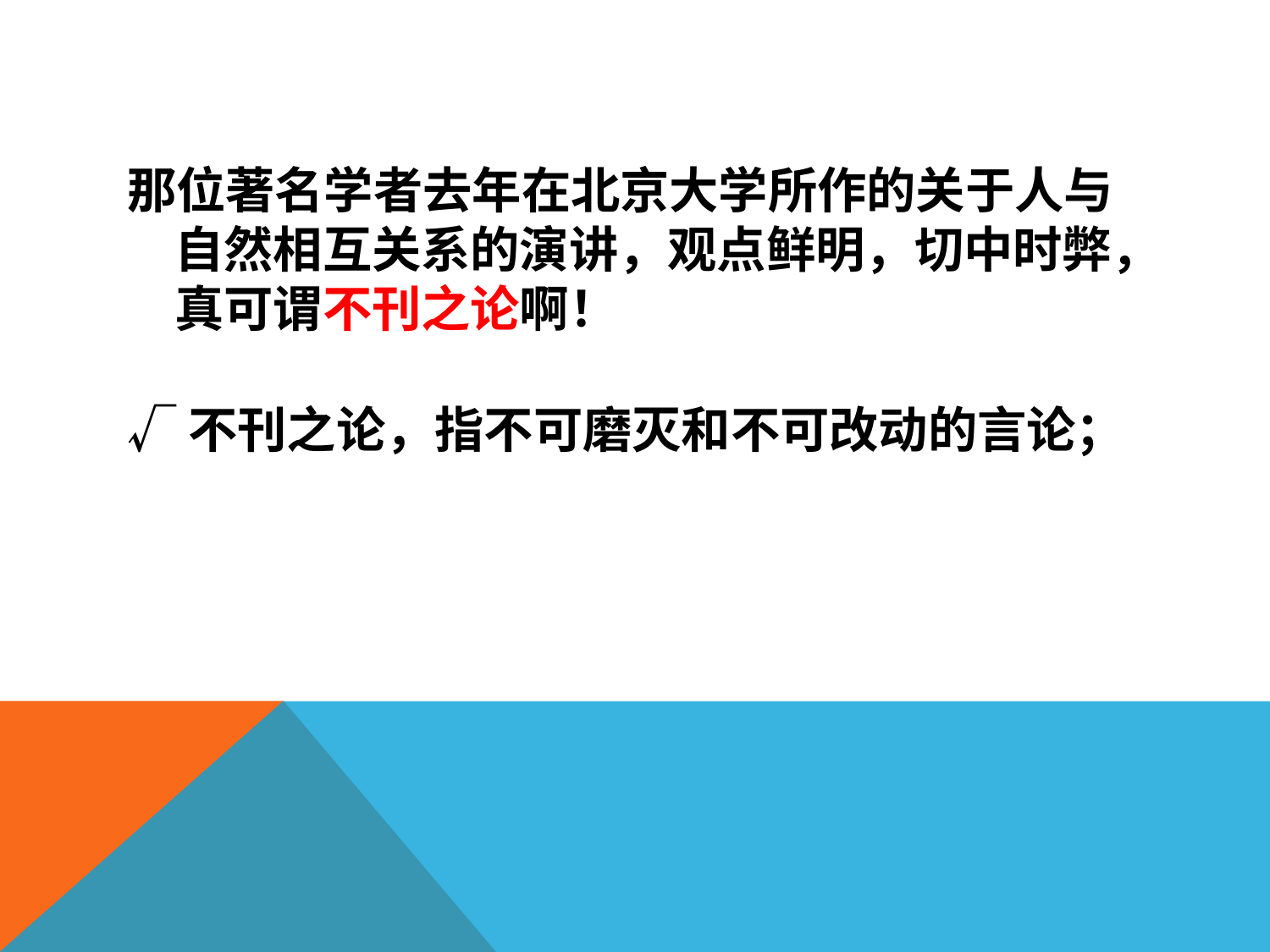

#
那位著名学者去年在北京大学所作的关于人与自然相互关系的演讲，观点鲜明，切中时弊，真可谓不刊之论啊！

√不刊之论，指不可磨灭和不可改动的言论；